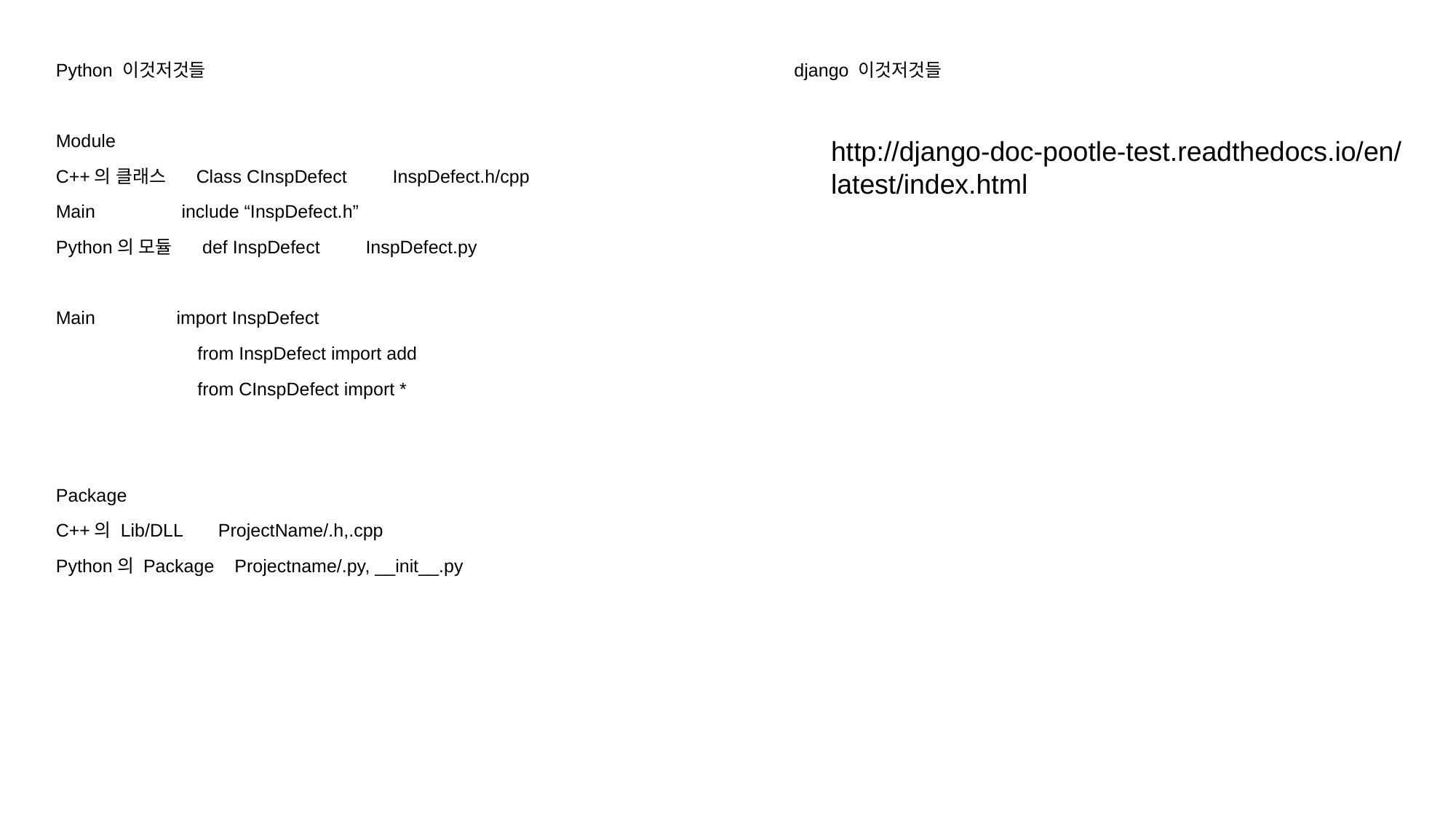

Python 이것저것들

Module
C++의 클래스     Class CInspDefect         InspDefect.h/cpp
Main                 include “InspDefect.h”
Python의 모듈     def InspDefect         InspDefect.py

Main                import InspDefect
 from InspDefect import add
 from CInspDefect import *

Package
C++의 Lib/DLL       ProjectName/.h,.cpp
Python의 Package    Projectname/.py, __init__.py
django 이것저것들
http://django-doc-pootle-test.readthedocs.io/en/latest/index.html